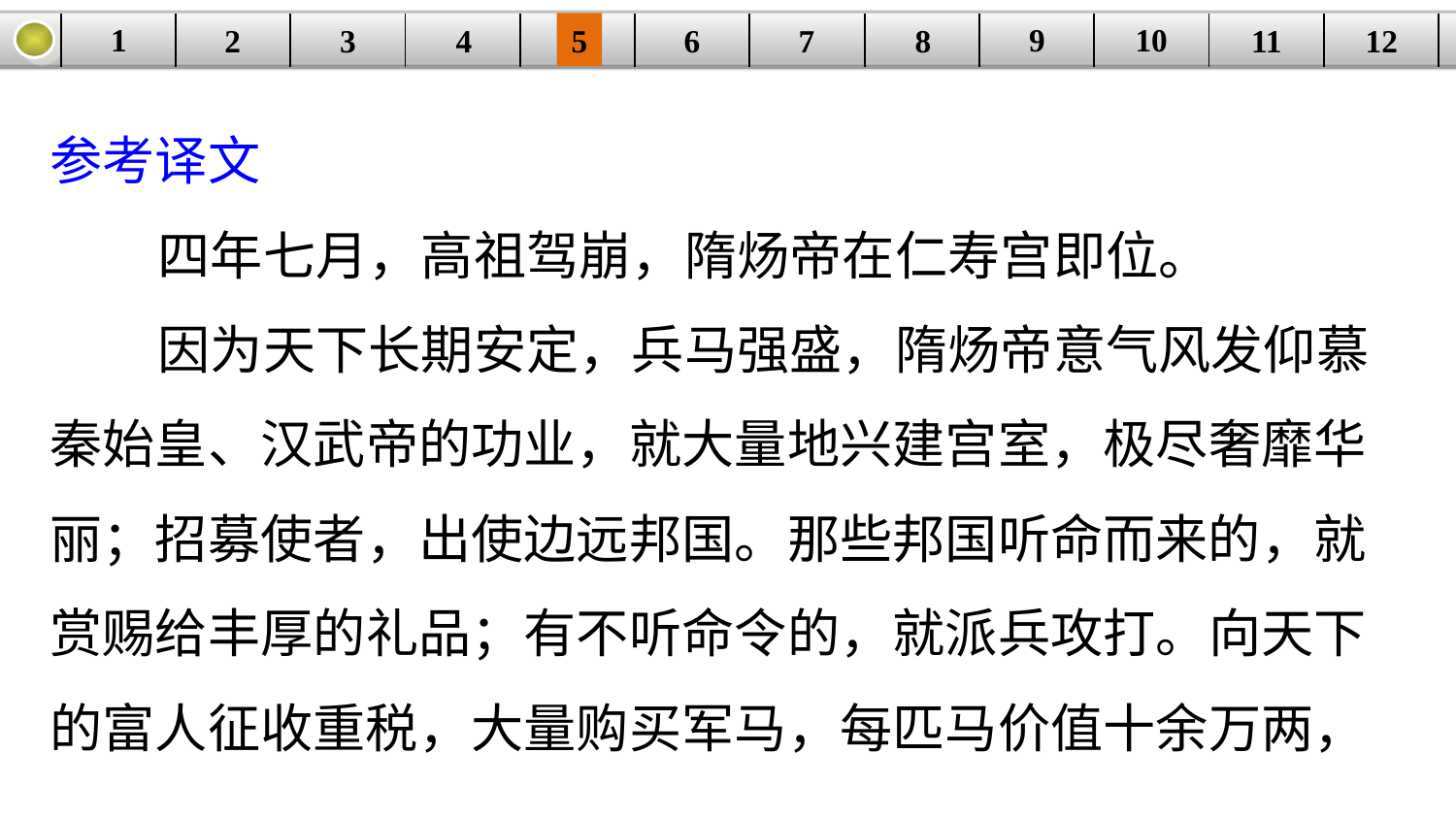

9
10
1
3
4
5
6
8
11
2
12
|  |  |  |  |  |  |  |  |  |  |  |  |
| --- | --- | --- | --- | --- | --- | --- | --- | --- | --- | --- | --- |
7

参考译文
        四年七月，高祖驾崩，隋炀帝在仁寿宫即位。
        因为天下长期安定，兵马强盛，隋炀帝意气风发仰慕秦始皇、汉武帝的功业，就大量地兴建宫室，极尽奢靡华丽；招募使者，出使边远邦国。那些邦国听命而来的，就赏赐给丰厚的礼品；有不听命令的，就派兵攻打。向天下的富人征收重税，大量购买军马，每匹马价值十余万两，